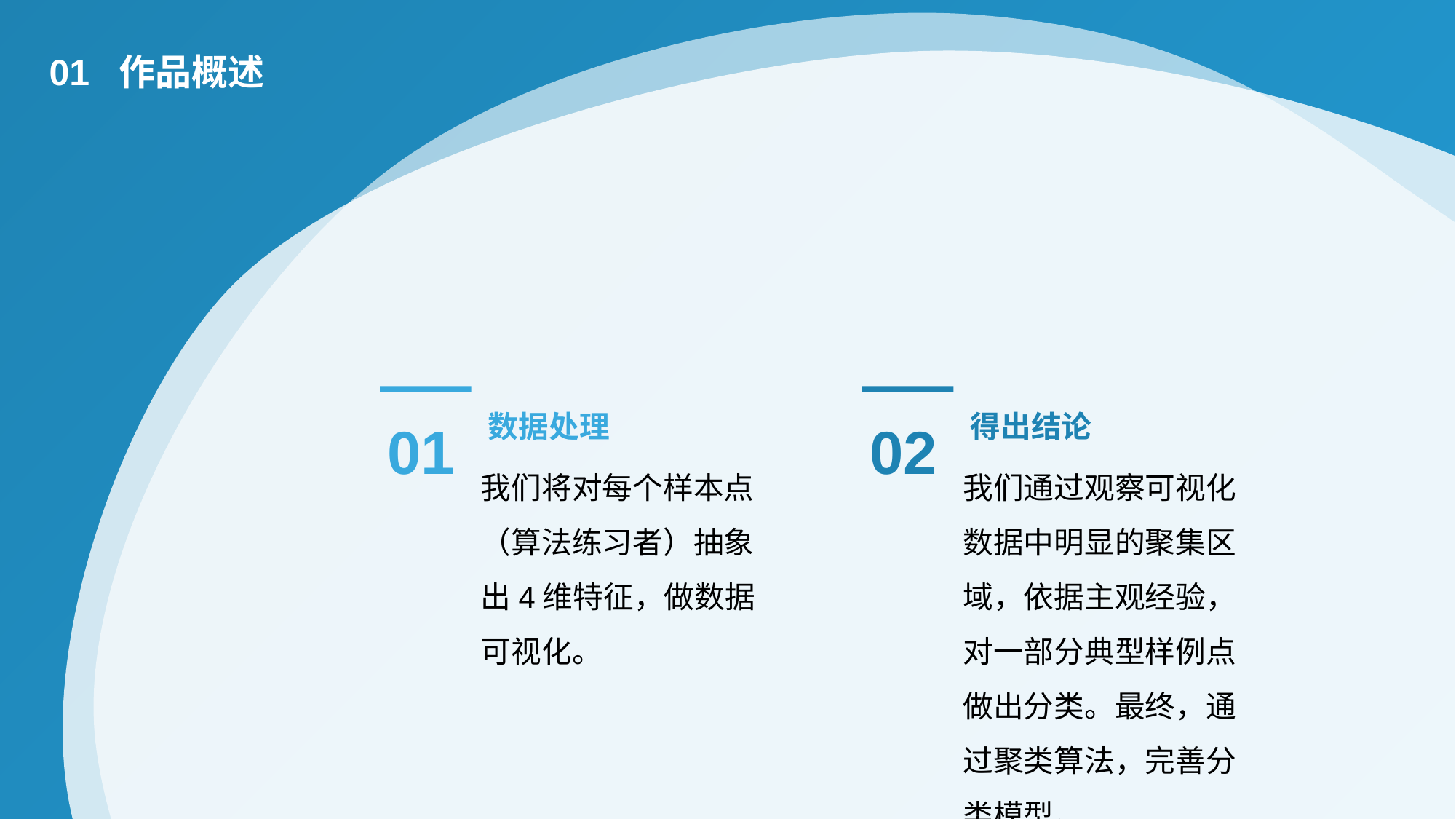

01  作品概述
01

02

数据处理
得出结论
我们将对每个样本点（算法练习者）抽象出4维特征，做数据可视化。
我们通过观察可视化数据中明显的聚集区域，依据主观经验，对一部分典型样例点做出分类。最终，通过聚类算法，完善分类模型。